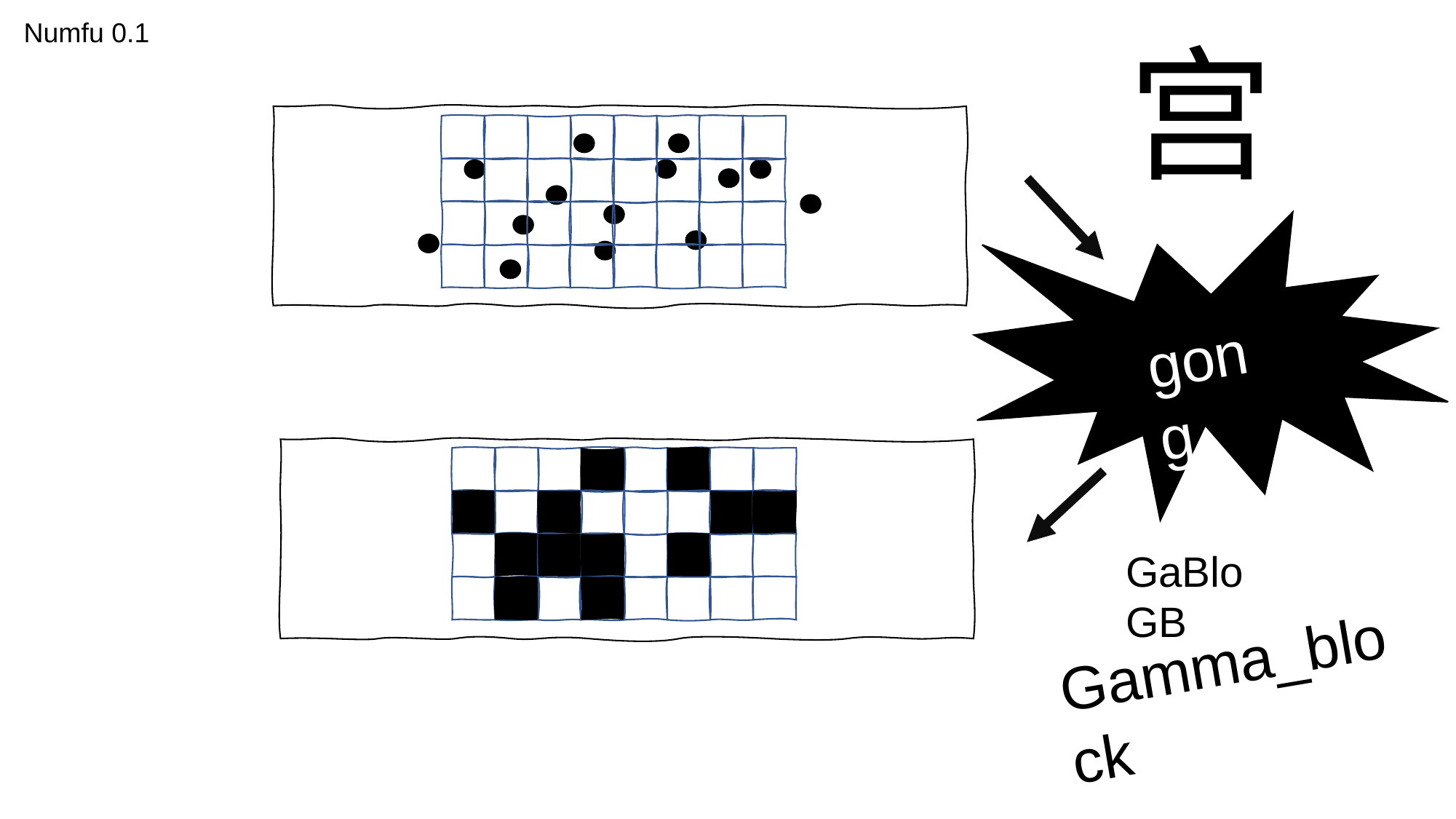

Numfu 0.1
宫

gong

GaBlo
GB
Gamma_block